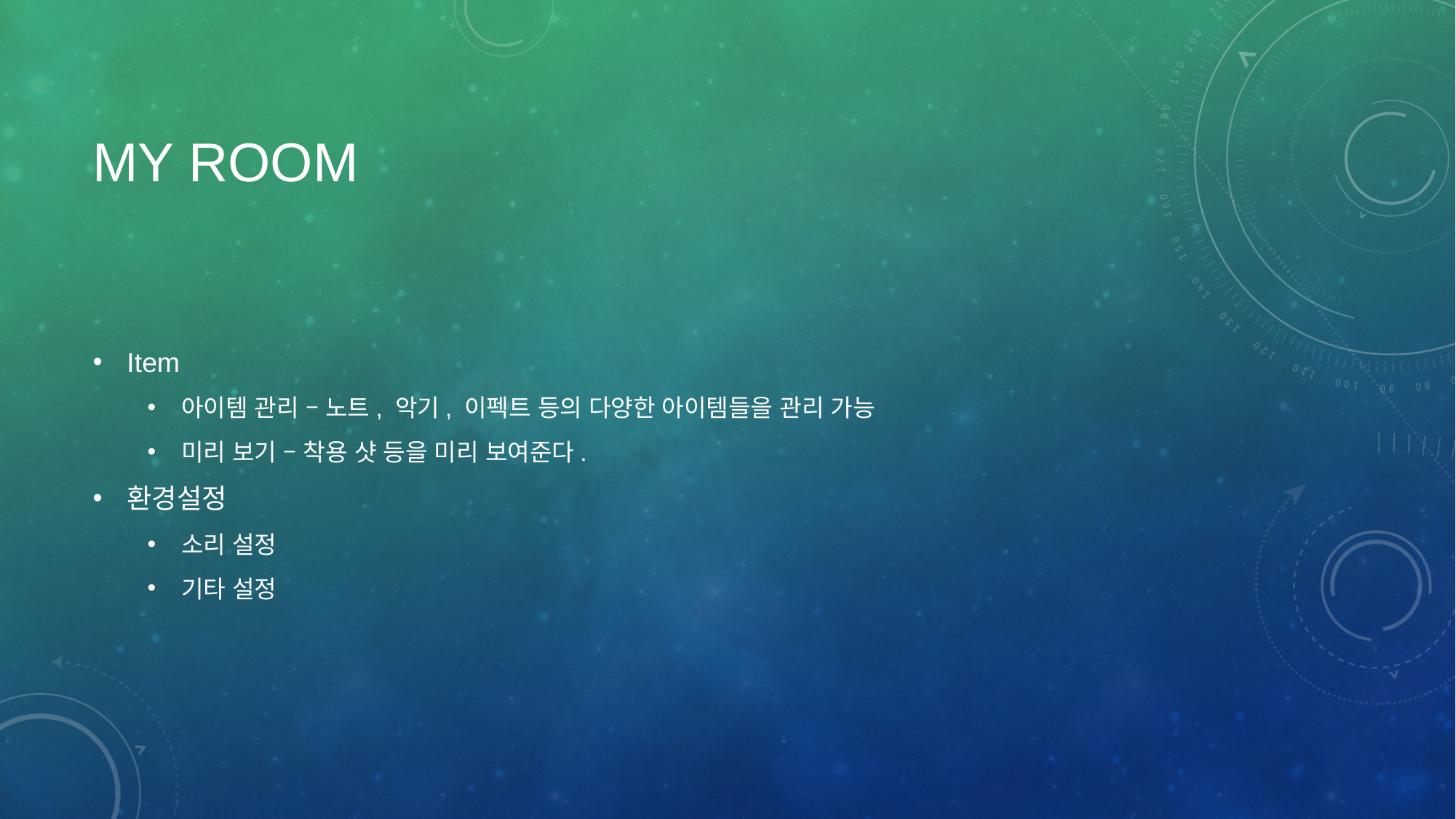

# My Room
Item
아이템 관리 – 노트, 악기, 이펙트 등의 다양한 아이템들을 관리 가능
미리 보기 – 착용 샷 등을 미리 보여준다.
환경설정
소리 설정
기타 설정